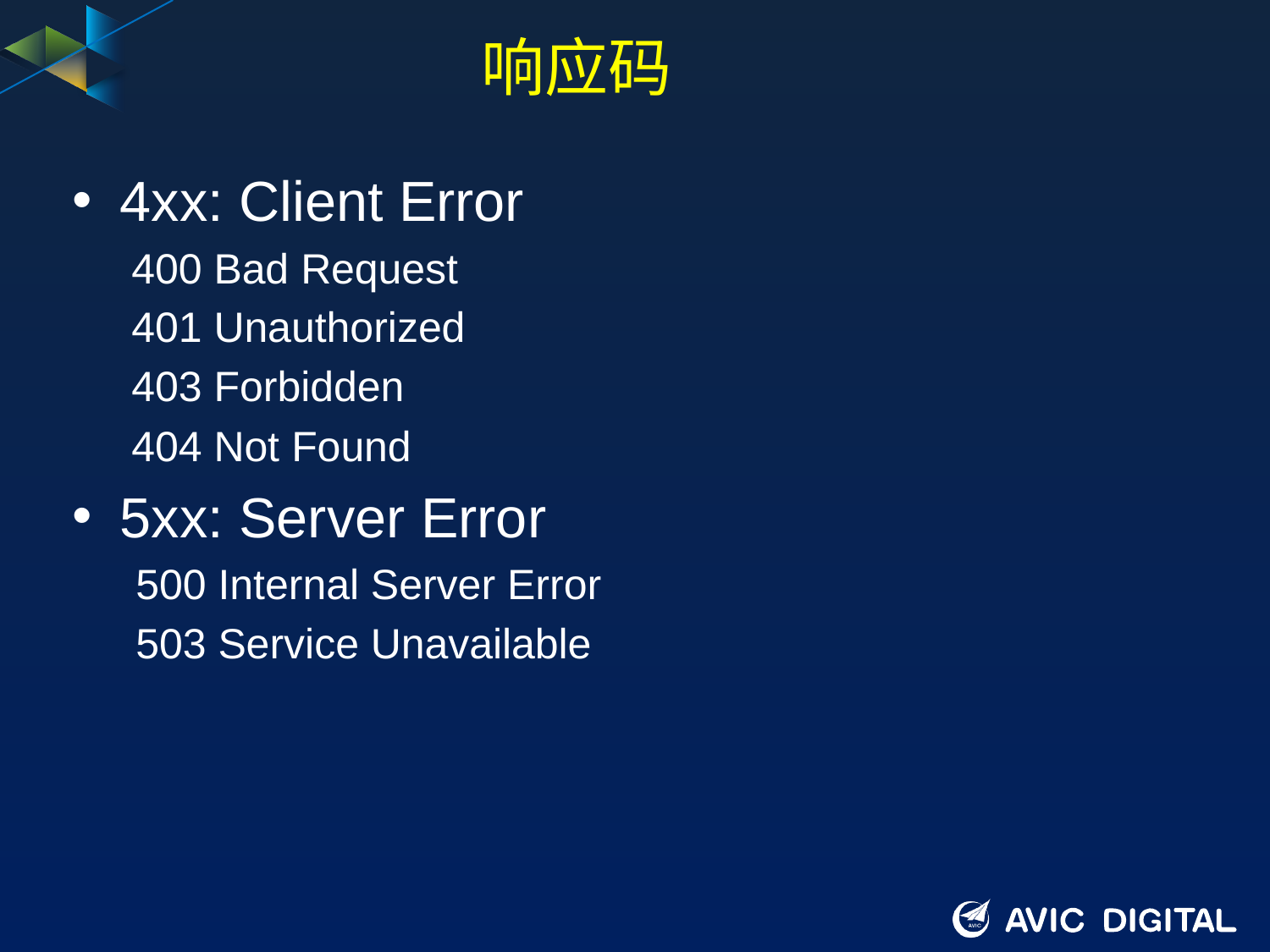

# 响应码
4xx: Client Error
     400 Bad Request
     401 Unauthorized
     403 Forbidden
     404 Not Found
5xx: Server Error
500 Internal Server Error
503 Service Unavailable